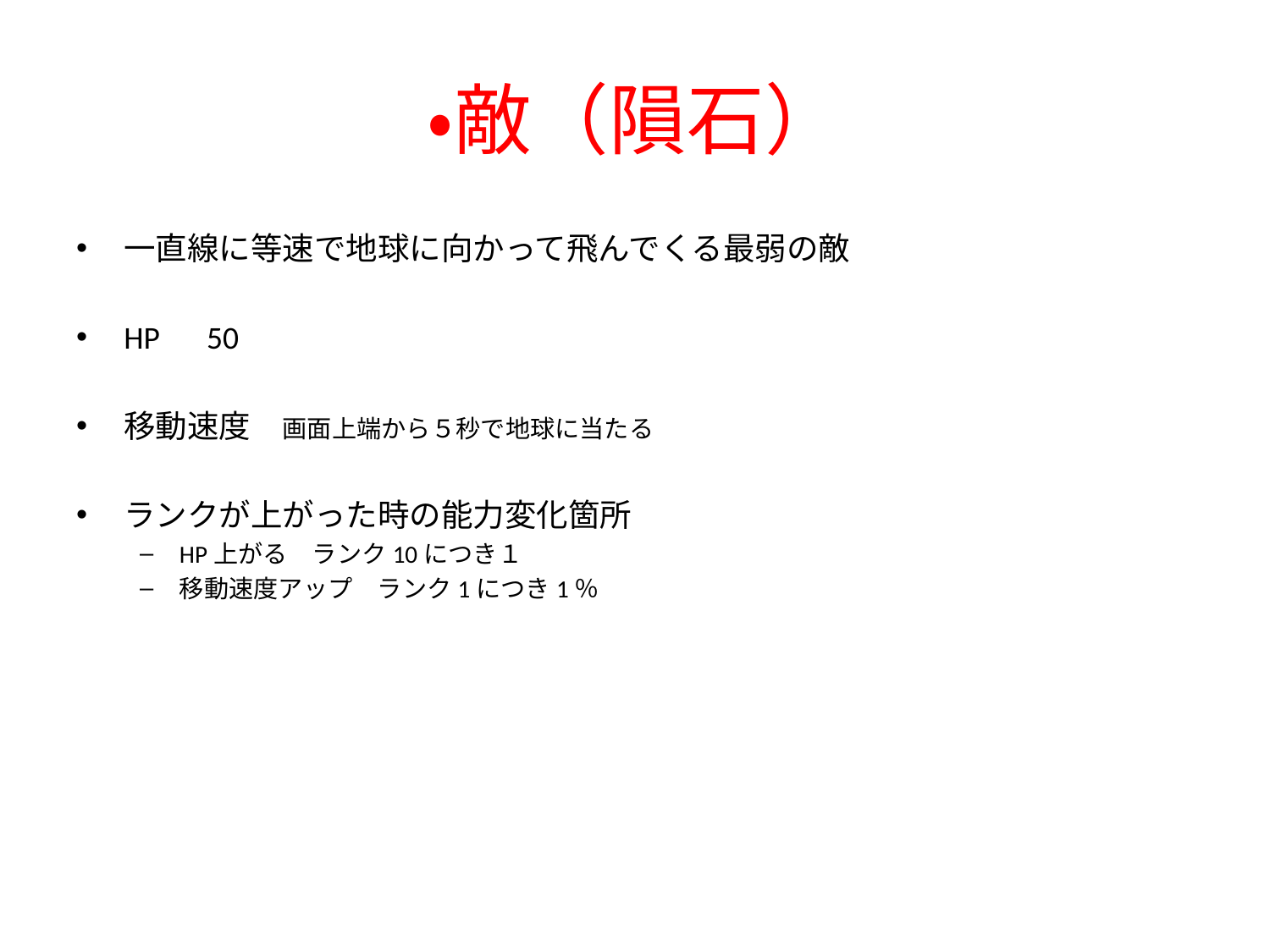

# ・敵（隕石）
一直線に等速で地球に向かって飛んでくる最弱の敵

HP　50

移動速度　画面上端から５秒で地球に当たる

ランクが上がった時の能力変化箇所
HP上がる　ランク10につき１
移動速度アップ　ランク1につき1％